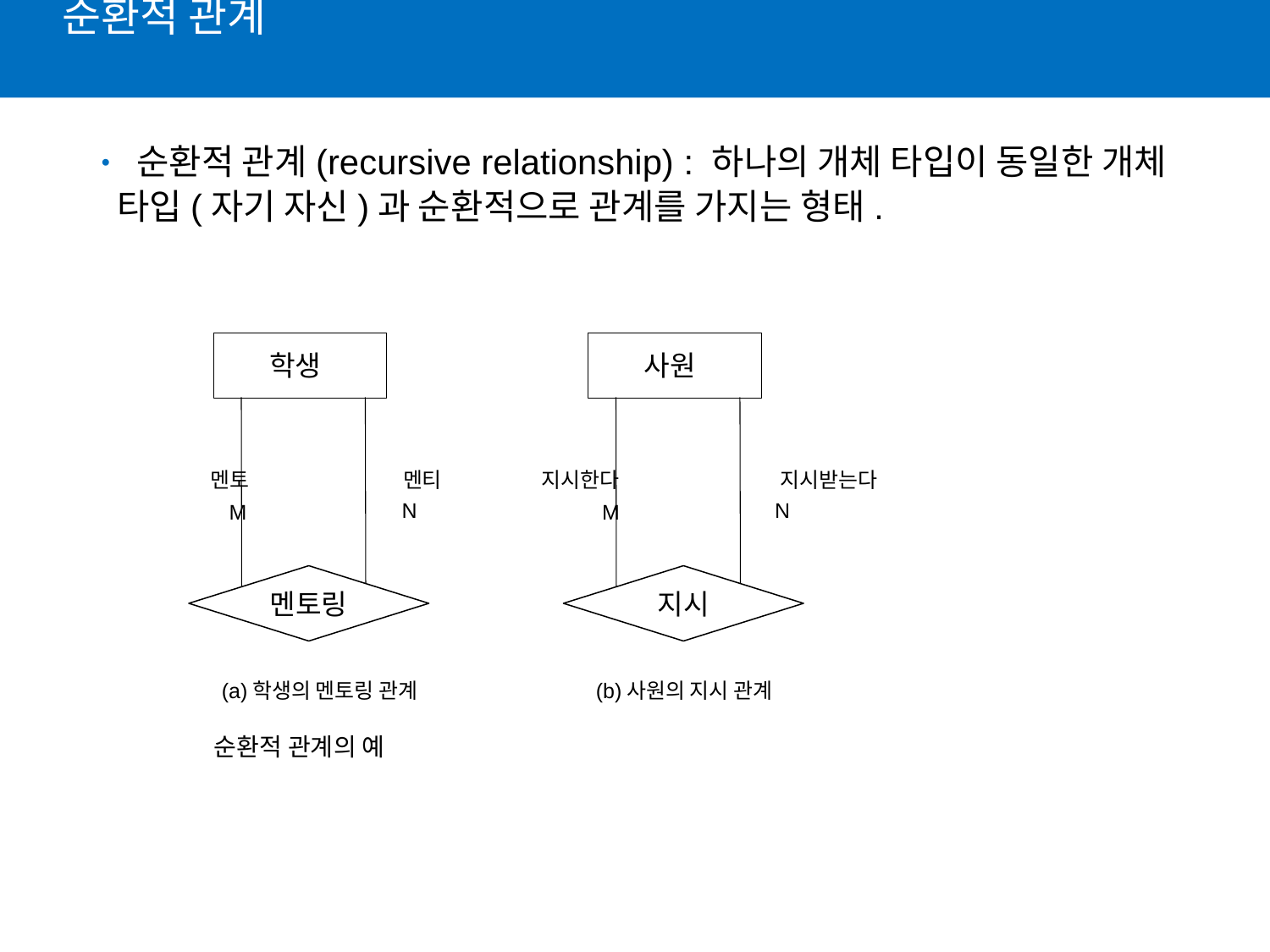

순환적 관계
• 순환적 관계(recursive relationship) : 하나의 개체 타입이 동일한 개체
타입(자기 자신)과 순환적으로 관계를 가지는 형태.

학생

사원
멘토	멘티	지시한다	지시받는다
N
N
M
M
멘토링
지시
(a)학생의 멘토링 관계	(b)사원의 지시 관계
순환적 관계의 예